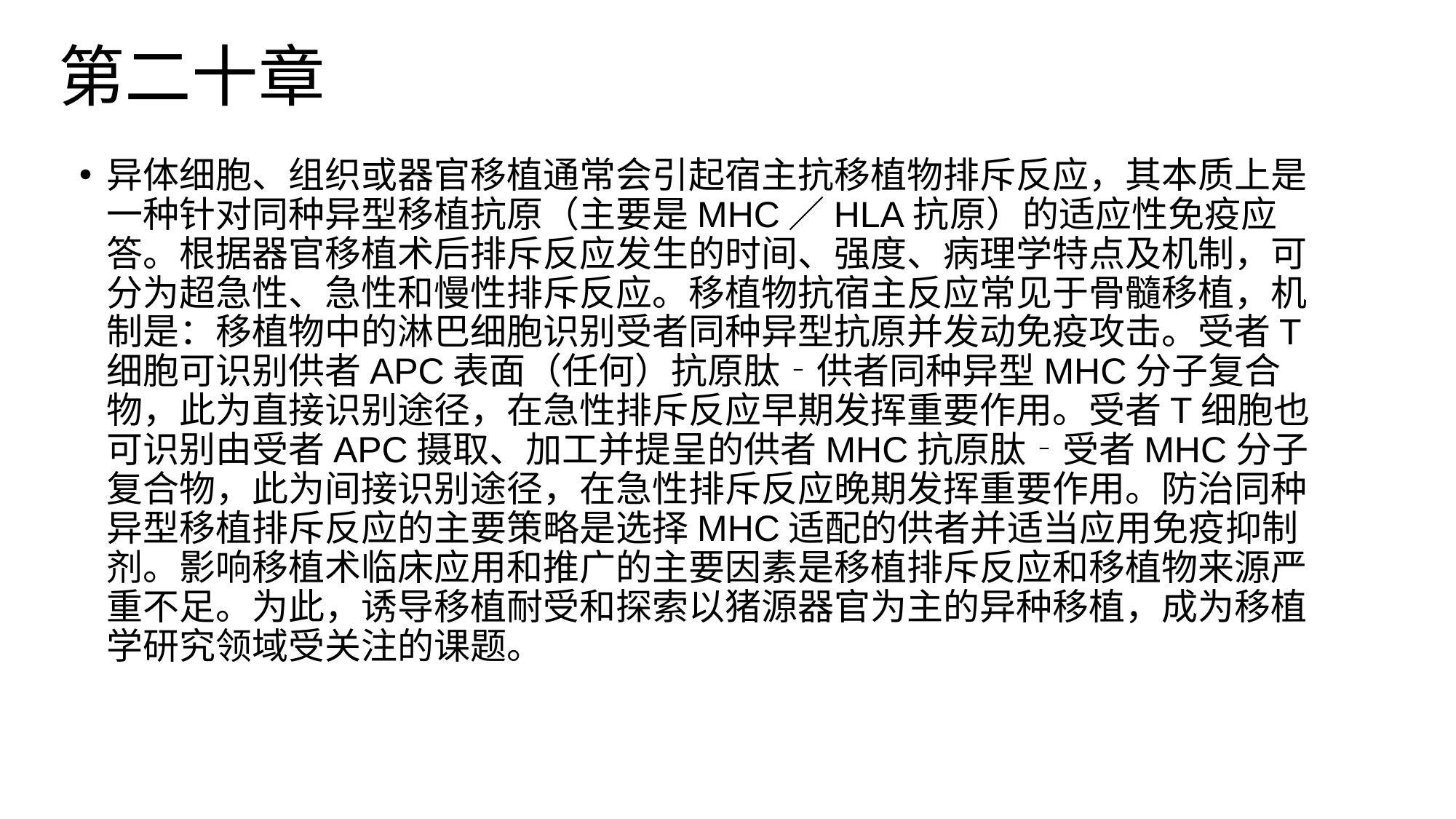

# 第二十章
异体细胞、组织或器官移植通常会引起宿主抗移植物排斥反应，其本质上是一种针对同种异型移植抗原（主要是MHC／HLA抗原）的适应性免疫应答。根据器官移植术后排斥反应发生的时间、强度、病理学特点及机制，可分为超急性、急性和慢性排斥反应。移植物抗宿主反应常见于骨髓移植，机制是：移植物中的淋巴细胞识别受者同种异型抗原并发动免疫攻击。受者T细胞可识别供者APC表面（任何）抗原肽‐供者同种异型MHC分子复合物，此为直接识别途径，在急性排斥反应早期发挥重要作用。受者T细胞也可识别由受者APC摄取、加工并提呈的供者MHC抗原肽‐受者MHC分子复合物，此为间接识别途径，在急性排斥反应晚期发挥重要作用。防治同种异型移植排斥反应的主要策略是选择MHC适配的供者并适当应用免疫抑制剂。影响移植术临床应用和推广的主要因素是移植排斥反应和移植物来源严重不足。为此，诱导移植耐受和探索以猪源器官为主的异种移植，成为移植学研究领域受关注的课题。